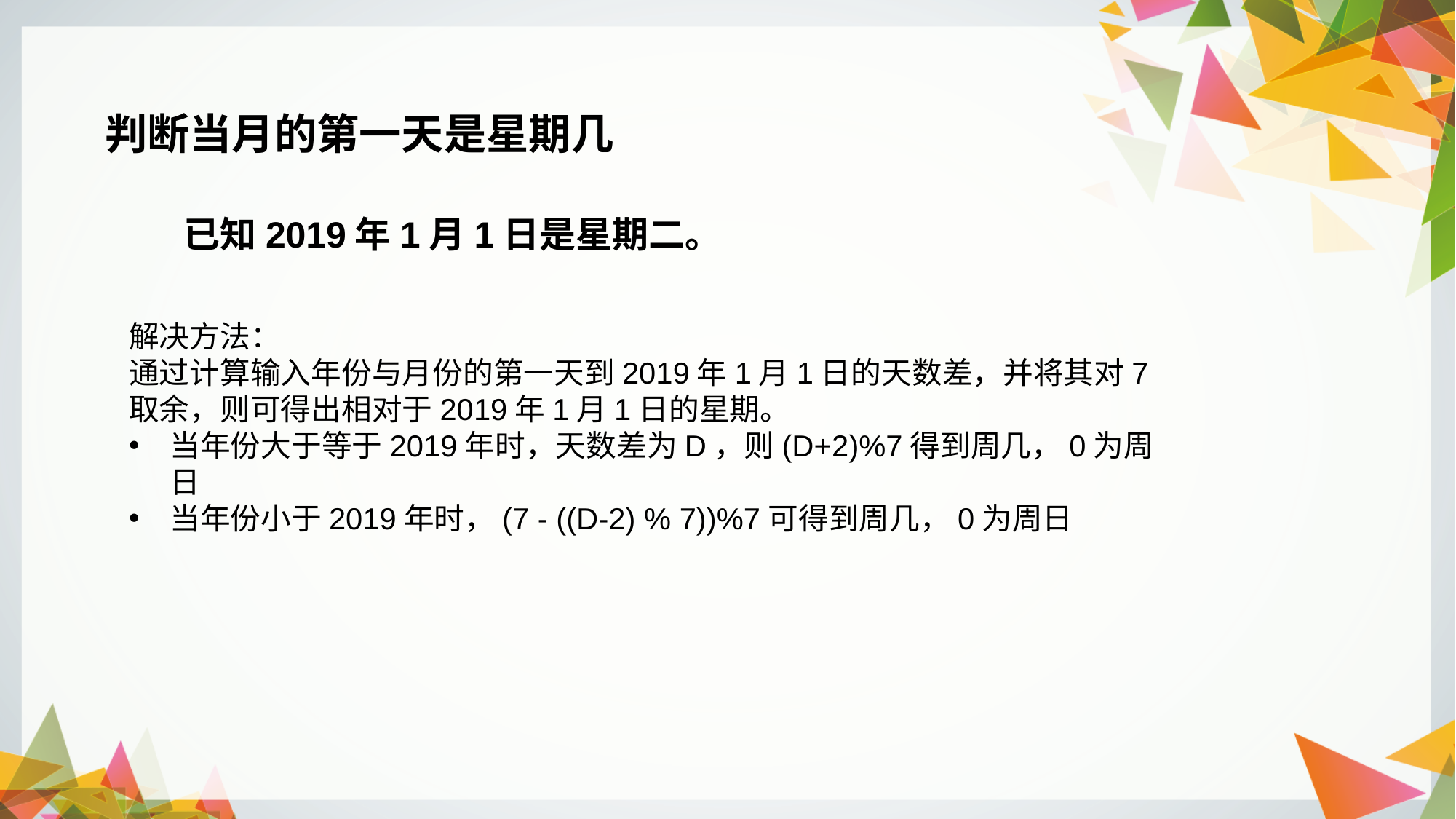

判断当月的第一天是星期几
已知2019年1月1日是星期二。
解决方法：
通过计算输入年份与月份的第一天到2019年1月1日的天数差，并将其对7取余，则可得出相对于2019年1月1日的星期。
当年份大于等于2019年时，天数差为D，则(D+2)%7得到周几，0为周日
当年份小于2019年时，(7 - ((D-2) % 7))%7可得到周几，0为周日